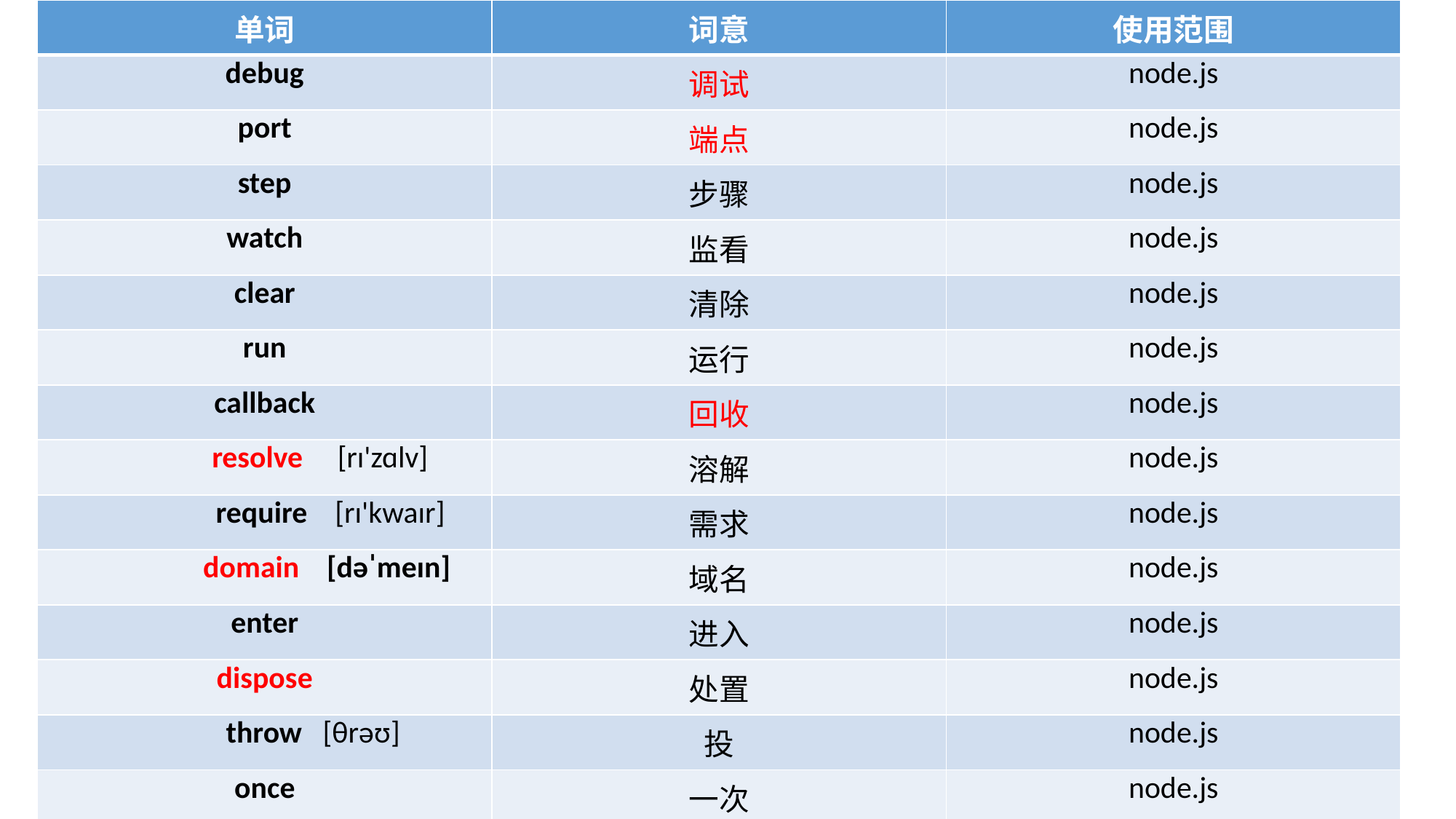

| 单词 | 词意 | 使用范围 |
| --- | --- | --- |
| debug | 调试 | node.js |
| port | 端点 | node.js |
| step | 步骤 | node.js |
| watch | 监看 | node.js |
| clear | 清除 | node.js |
| run | 运行 | node.js |
| callback | 回收 | node.js |
| resolve [rɪ'zɑlv] | 溶解 | node.js |
| require [rɪ'kwaɪr] | 需求 | node.js |
| domain [dəˈmeɪn] | 域名 | node.js |
| enter | 进入 | node.js |
| dispose | 处置 | node.js |
| throw [θrəʊ] | 投 | node.js |
| once | 一次 | node.js |
| event | 事件 | node.js |
| rename | 重命名 | node.js |